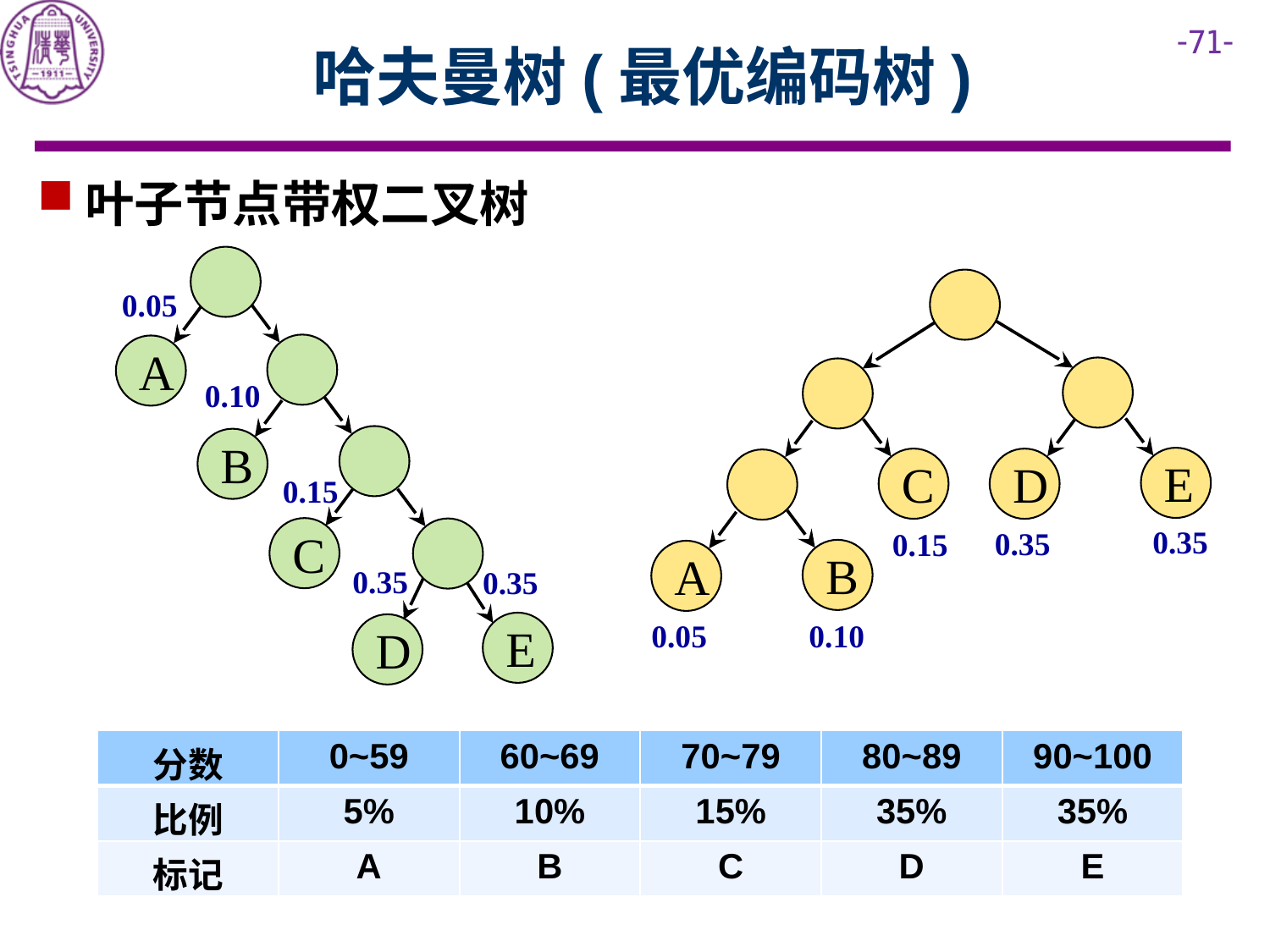

# 哈夫曼树(最优编码树)
叶子节点带权二叉树

0.05

A

0.10

B
E
C
D

0.15
0.35
0.35
0.15
C

B
A
0.35
0.35
0.05
0.10
E
D
| 分数 | 0~59 | 60~69 | 70~79 | 80~89 | 90~100 |
| --- | --- | --- | --- | --- | --- |
| 比例 | 5% | 10% | 15% | 35% | 35% |
| 标记 | A | B | C | D | E |